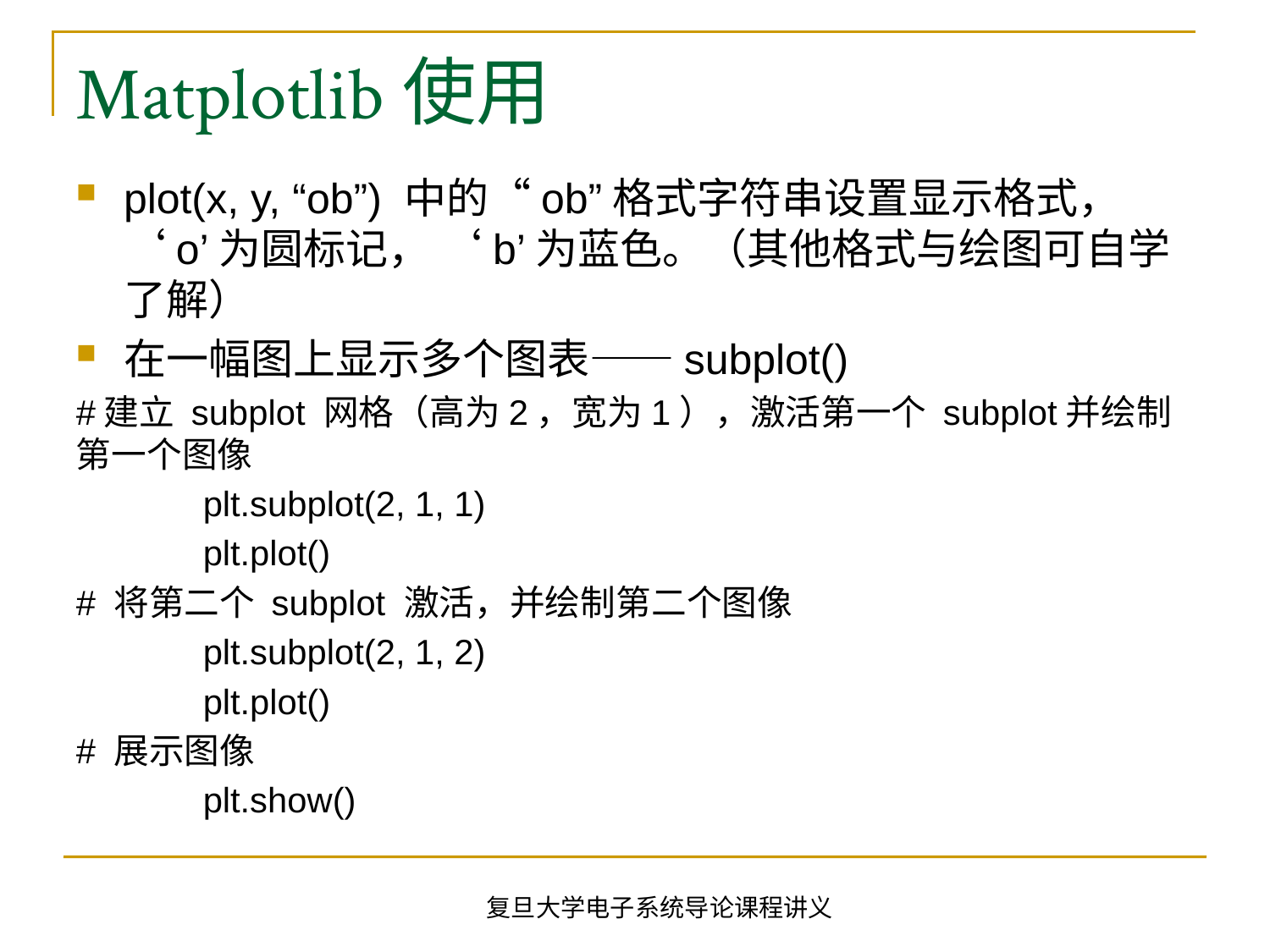

# Matplotlib使用
plot(x, y, “ob”) 中的“ob”格式字符串设置显示格式， ‘o’为圆标记， ‘b’为蓝色。（其他格式与绘图可自学了解）
在一幅图上显示多个图表——subplot()
#建立 subplot 网格（高为2，宽为1），激活第一个 subplot并绘制第一个图像
	plt.subplot(2, 1, 1)
	plt.plot()
# 将第二个 subplot 激活，并绘制第二个图像
	plt.subplot(2, 1, 2)
	plt.plot()
# 展示图像
	plt.show()